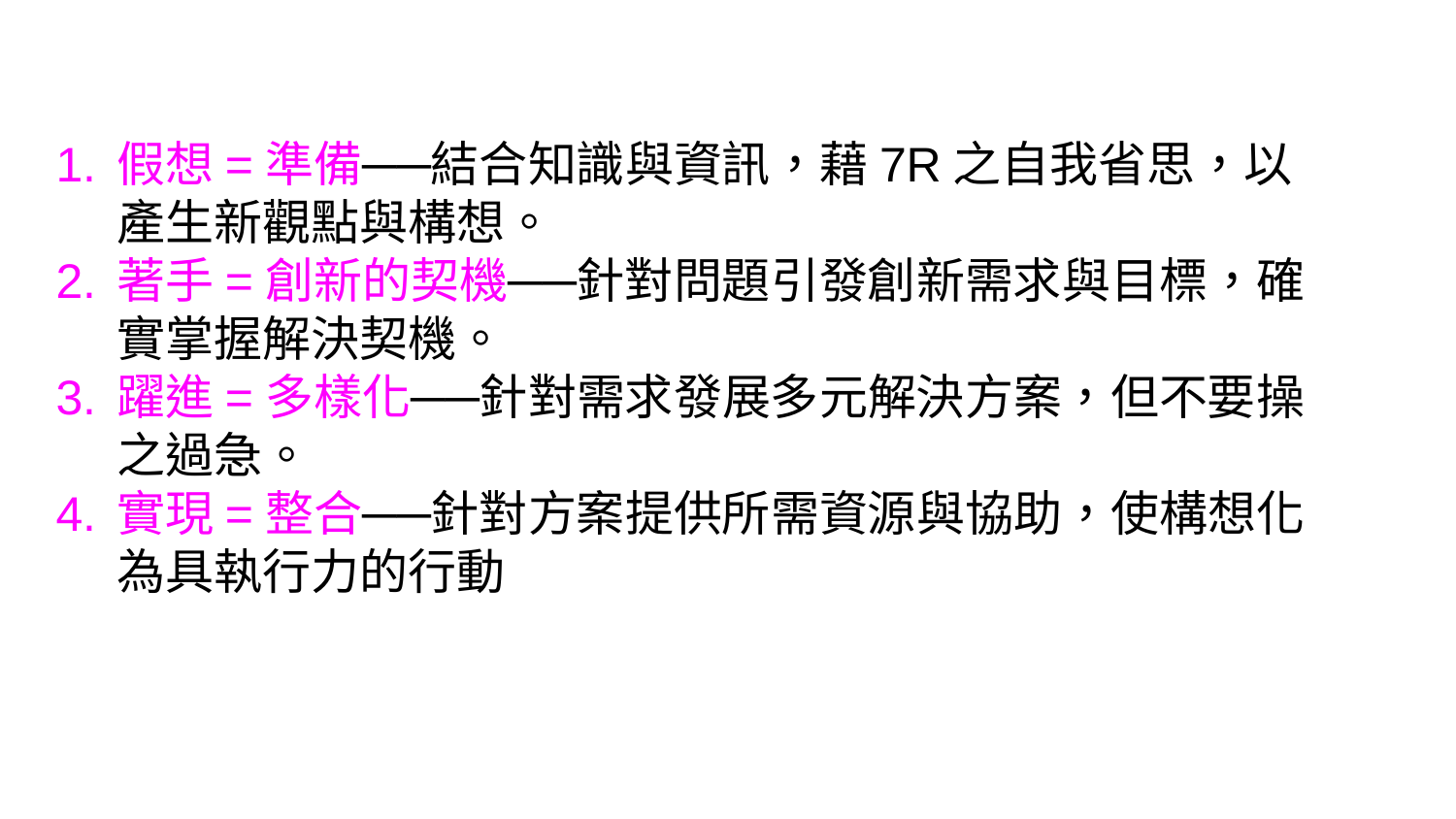

假想=準備──結合知識與資訊，藉7R之自我省思，以產生新觀點與構想。
著手=創新的契機──針對問題引發創新需求與目標，確實掌握解決契機。
躍進=多樣化──針對需求發展多元解決方案，但不要操之過急。
實現=整合──針對方案提供所需資源與協助，使構想化為具執行力的行動